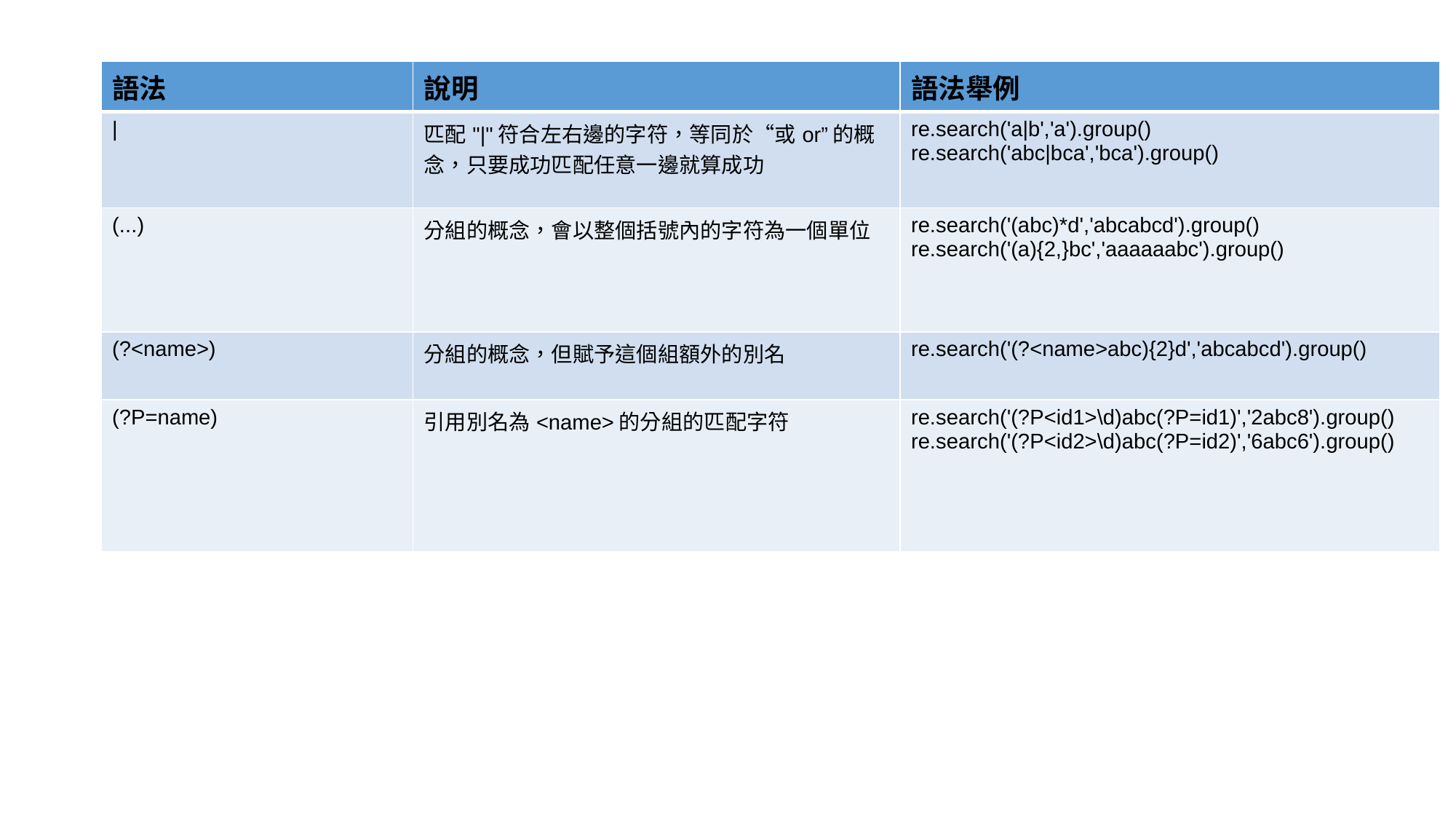

| 語法 | 說明 | 語法舉例 |
| --- | --- | --- |
| | | 匹配"|"符合左右邊的字符，等同於“或or”的概念，只要成功匹配任意一邊就算成功 | re.search('a|b','a').group() re.search('abc|bca','bca').group() |
| (...) | 分組的概念，會以整個括號內的字符為一個單位 | re.search('(abc)\*d','abcabcd').group() re.search('(a){2,}bc','aaaaaabc').group() |
| (?<name>) | 分組的概念，但賦予這個組額外的別名 | re.search('(?<name>abc){2}d','abcabcd').group() |
| (?P=name) | 引用別名為<name>的分組的匹配字符 | re.search('(?P<id1>\d)abc(?P=id1)','2abc8').group() re.search('(?P<id2>\d)abc(?P=id2)','6abc6').group() |